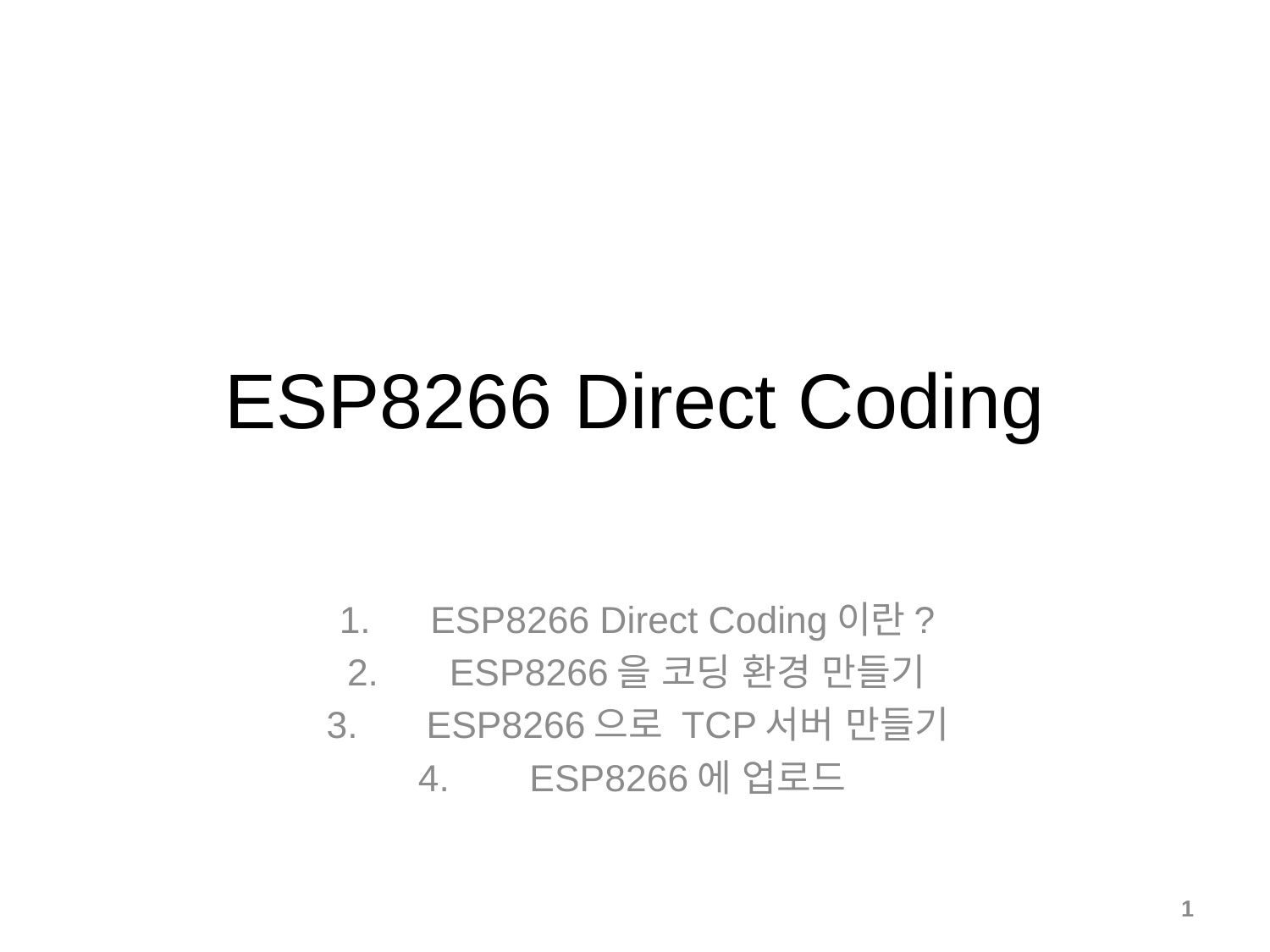

# ESP8266 Direct Coding
ESP8266 Direct Coding이란?
 ESP8266을 코딩 환경 만들기
 ESP8266으로 TCP서버 만들기
 ESP8266에 업로드
1